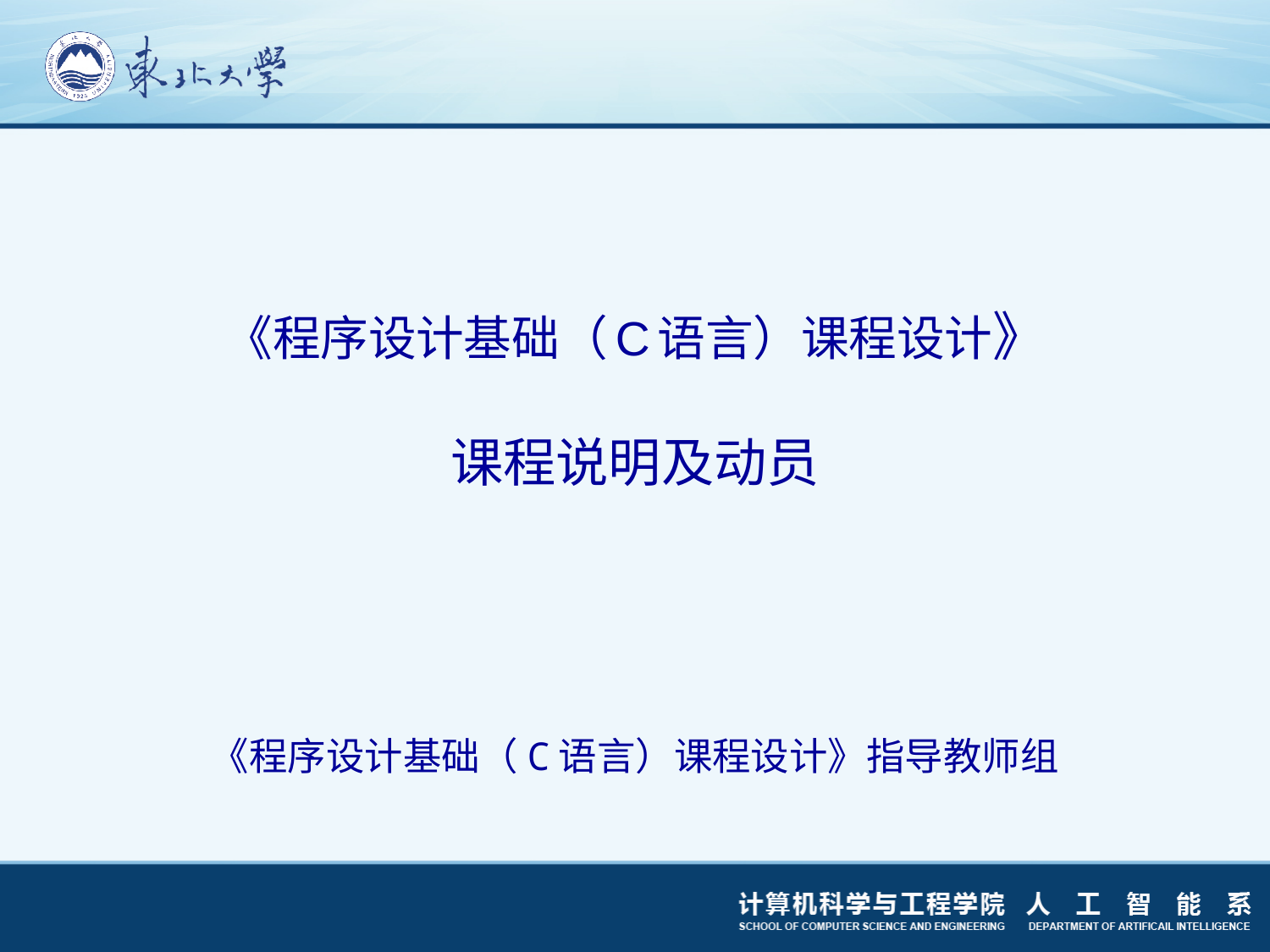

# 《程序设计基础（C语言）课程设计》 课程说明及动员
《程序设计基础（C语言）课程设计》指导教师组